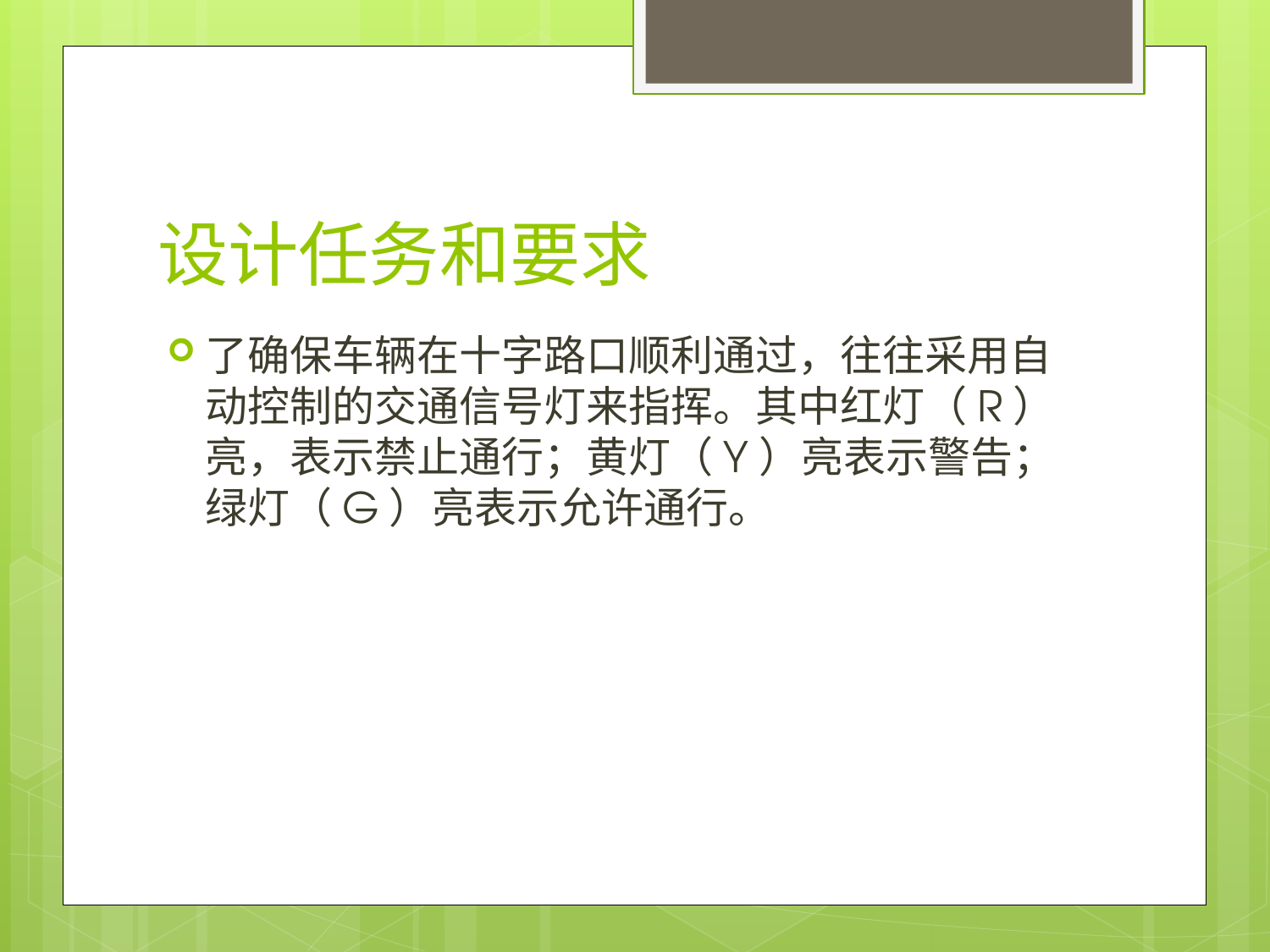

# 设计任务和要求
了确保车辆在十字路口顺利通过，往往采用自动控制的交通信号灯来指挥。其中红灯（R）亮，表示禁止通行；黄灯（Y）亮表示警告；绿灯（G）亮表示允许通行。